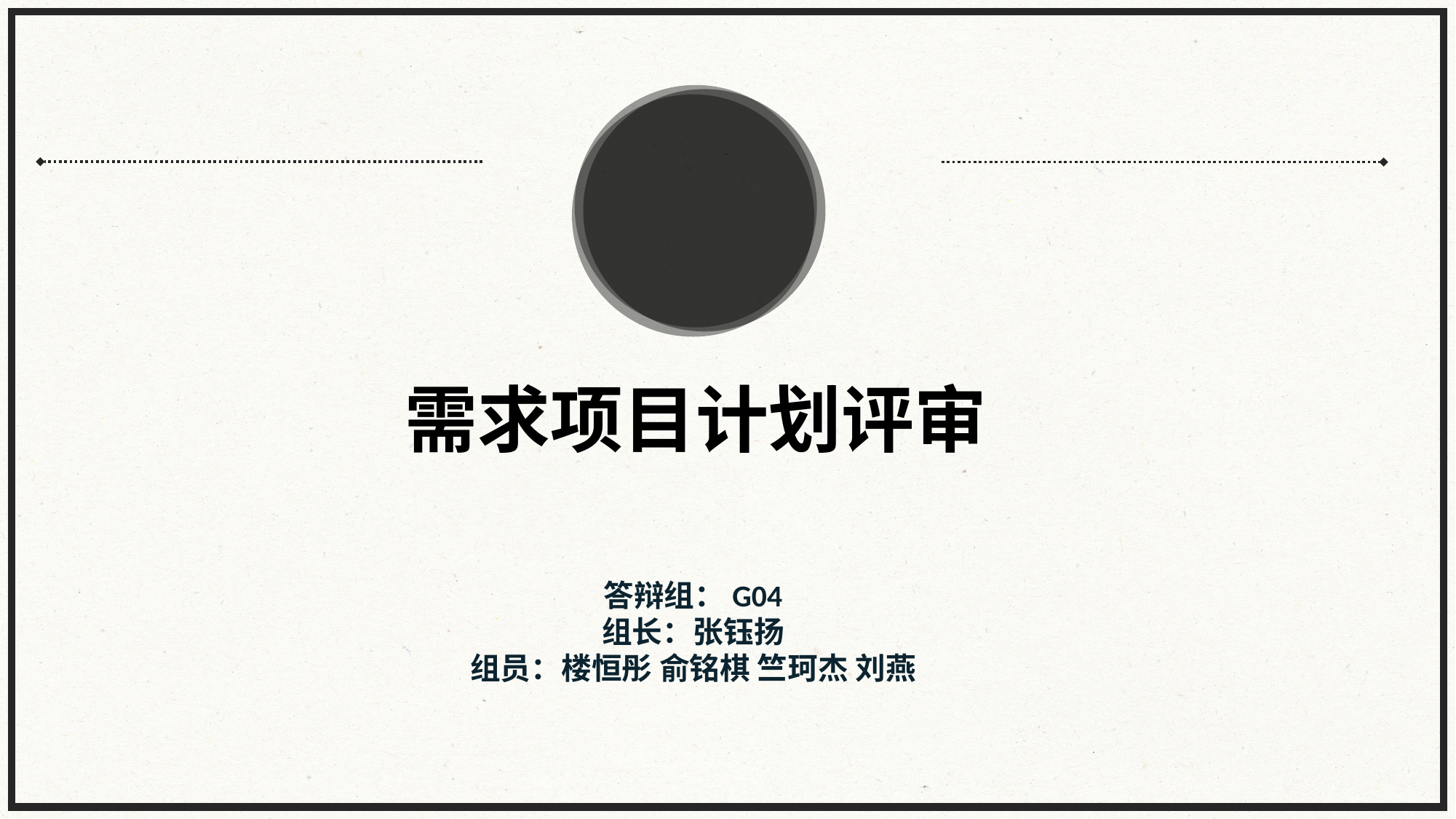

需求项目计划评审
答辩组：G04
组长：张钰扬
组员：楼恒彤 俞铭棋 竺珂杰 刘燕